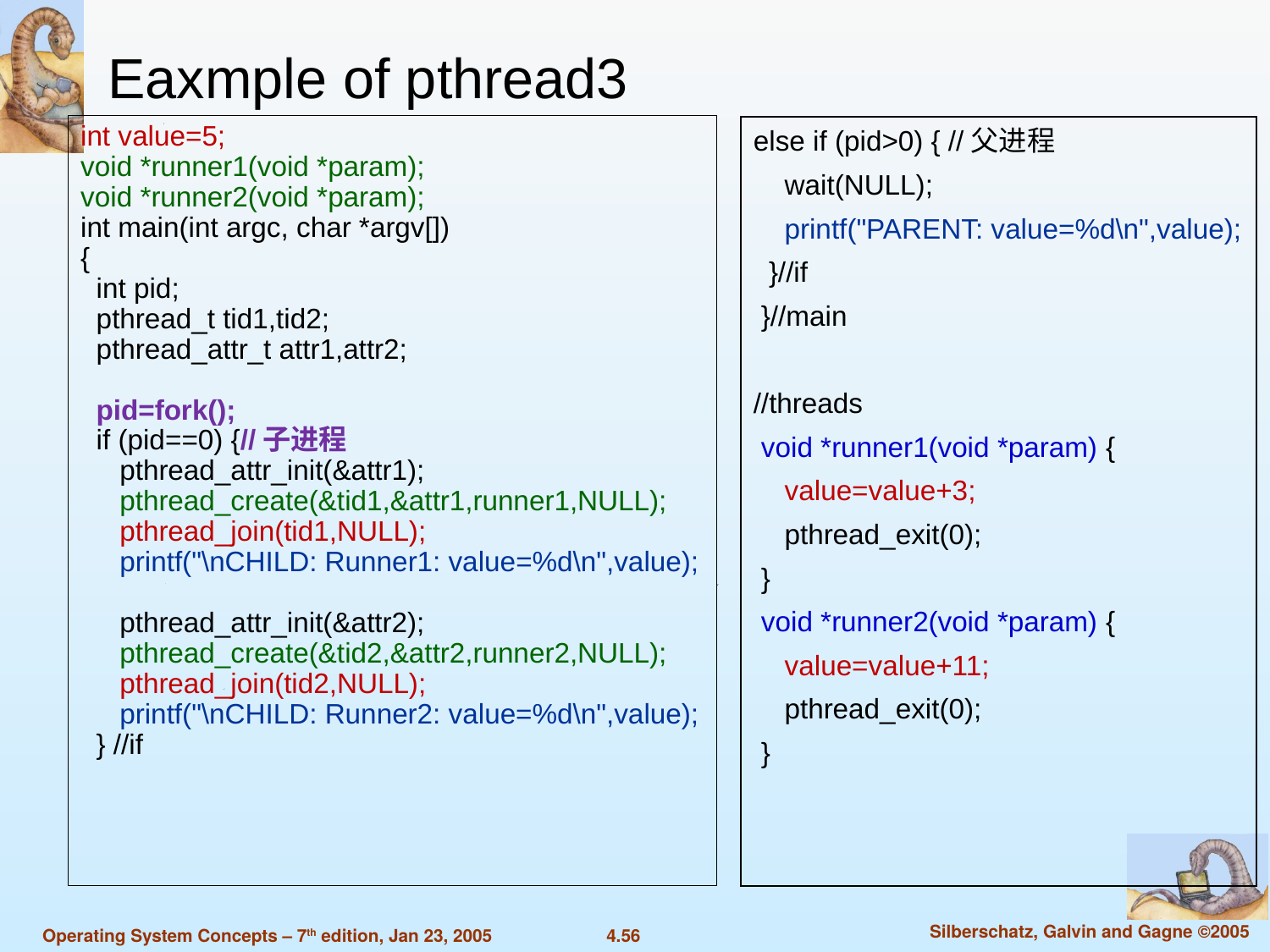

Eaxmple of pthread3
int value=5;
void *runner1(void *param);
void *runner2(void *param);
int main(int argc, char *argv[])
{
  int pid;
  pthread_t tid1,tid2;
  pthread_attr_t attr1,attr2;

  pid=fork();
  if (pid==0) {//子进程
     pthread_attr_init(&attr1);
     pthread_create(&tid1,&attr1,runner1,NULL);
     pthread_join(tid1,NULL);
     printf("\nCHILD: Runner1: value=%d\n",value);

     pthread_attr_init(&attr2);
     pthread_create(&tid2,&attr2,runner2,NULL);
     pthread_join(tid2,NULL);
     printf("\nCHILD: Runner2: value=%d\n",value);
  } //if
else if (pid>0) { //父进程
    wait(NULL);
    printf("PARENT: value=%d\n",value);
  }//if
 }//main

//threads
 void *runner1(void *param) {
    value=value+3;
    pthread_exit(0);
 }
 void *runner2(void *param) {
    value=value+11;
    pthread_exit(0);
 }